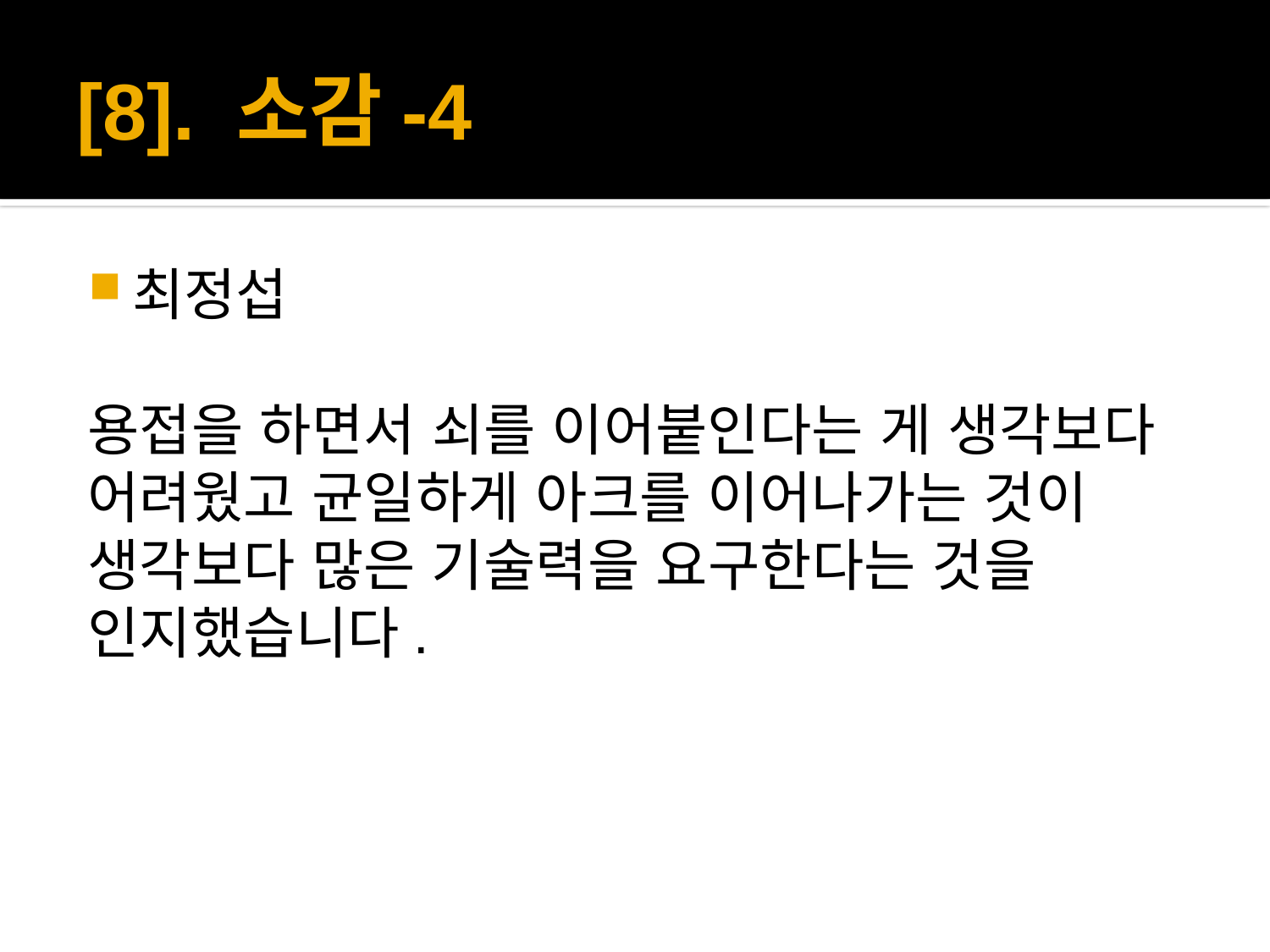

# [8]. 소감-4
최정섭

용접을 하면서 쇠를 이어붙인다는 게 생각보다 어려웠고 균일하게 아크를 이어나가는 것이 생각보다 많은 기술력을 요구한다는 것을 인지했습니다.